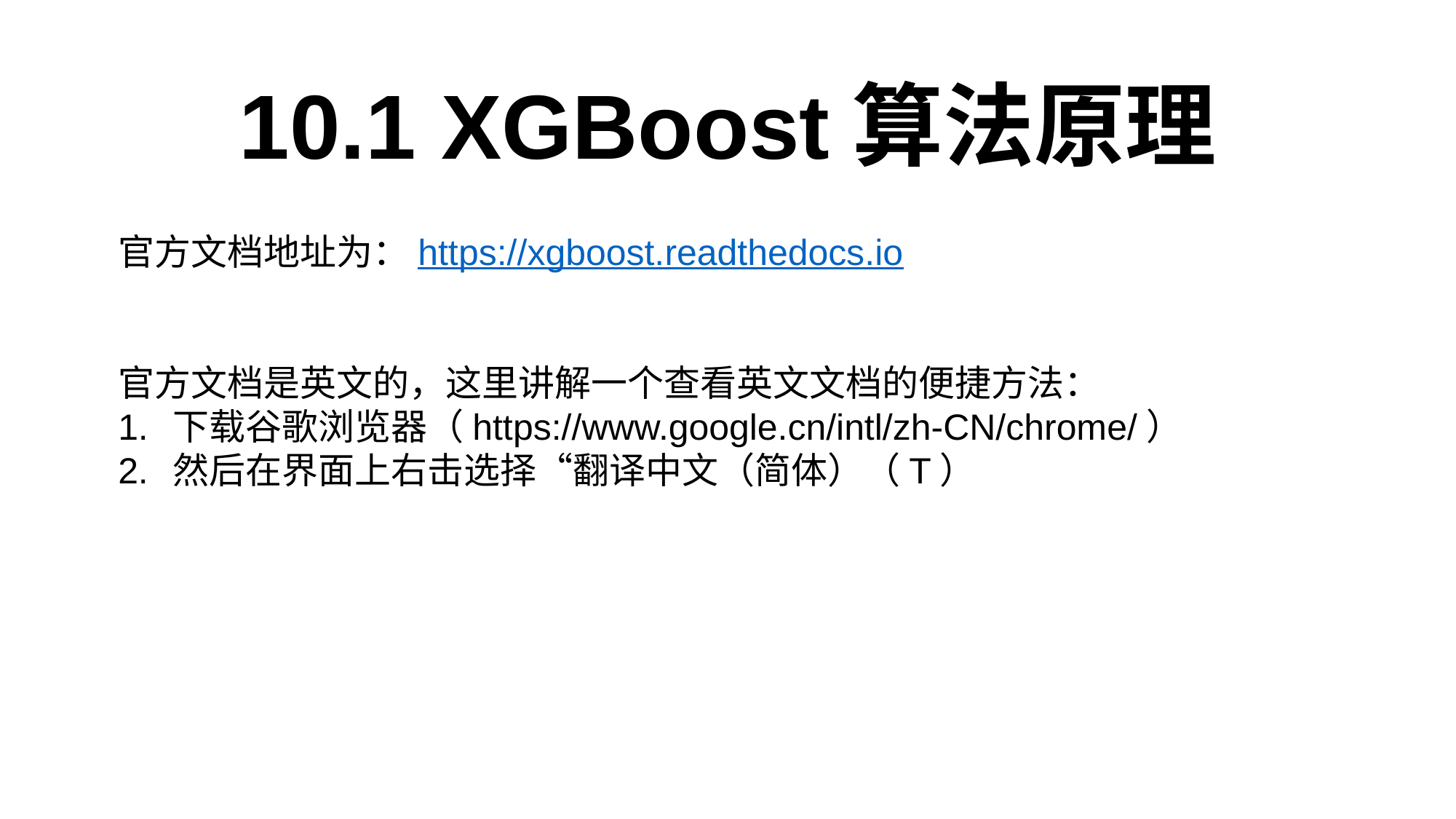

10.1 XGBoost算法原理
官方文档地址为：https://xgboost.readthedocs.io

官方文档是英文的，这里讲解一个查看英文文档的便捷方法：
下载谷歌浏览器（https://www.google.cn/intl/zh-CN/chrome/）
然后在界面上右击选择“翻译中文（简体）（T）